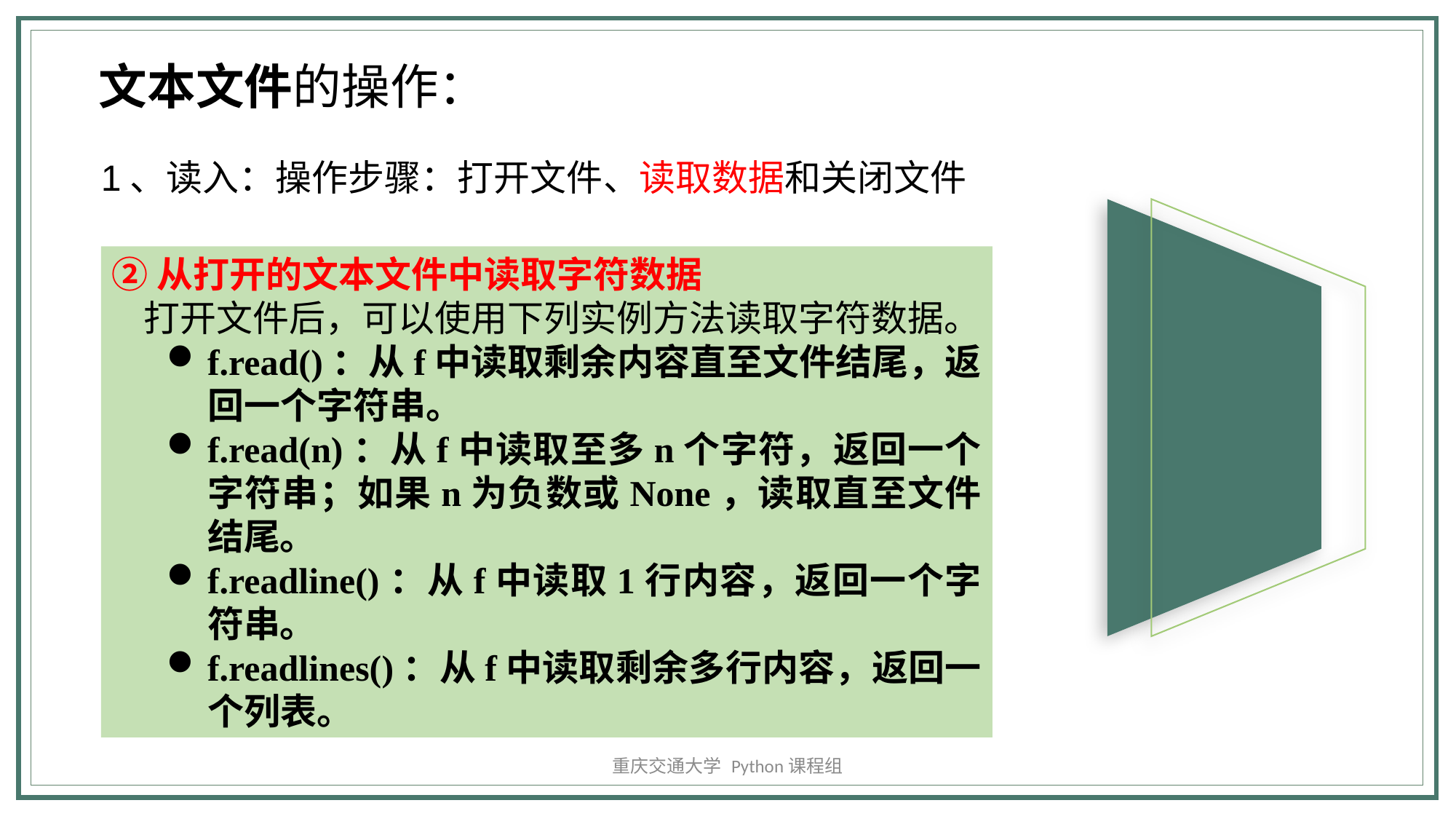

文本文件的操作：
1、读入：操作步骤：打开文件、读取数据和关闭文件

②从打开的文本文件中读取字符数据
打开文件后，可以使用下列实例方法读取字符数据。
f.read()：从f中读取剩余内容直至文件结尾，返回一个字符串。
f.read(n)：从f中读取至多n个字符，返回一个字符串；如果n为负数或None，读取直至文件结尾。
f.readline()：从f中读取1行内容，返回一个字符串。
f.readlines()：从f中读取剩余多行内容，返回一个列表。
添加标题
重庆交通大学 Python课程组